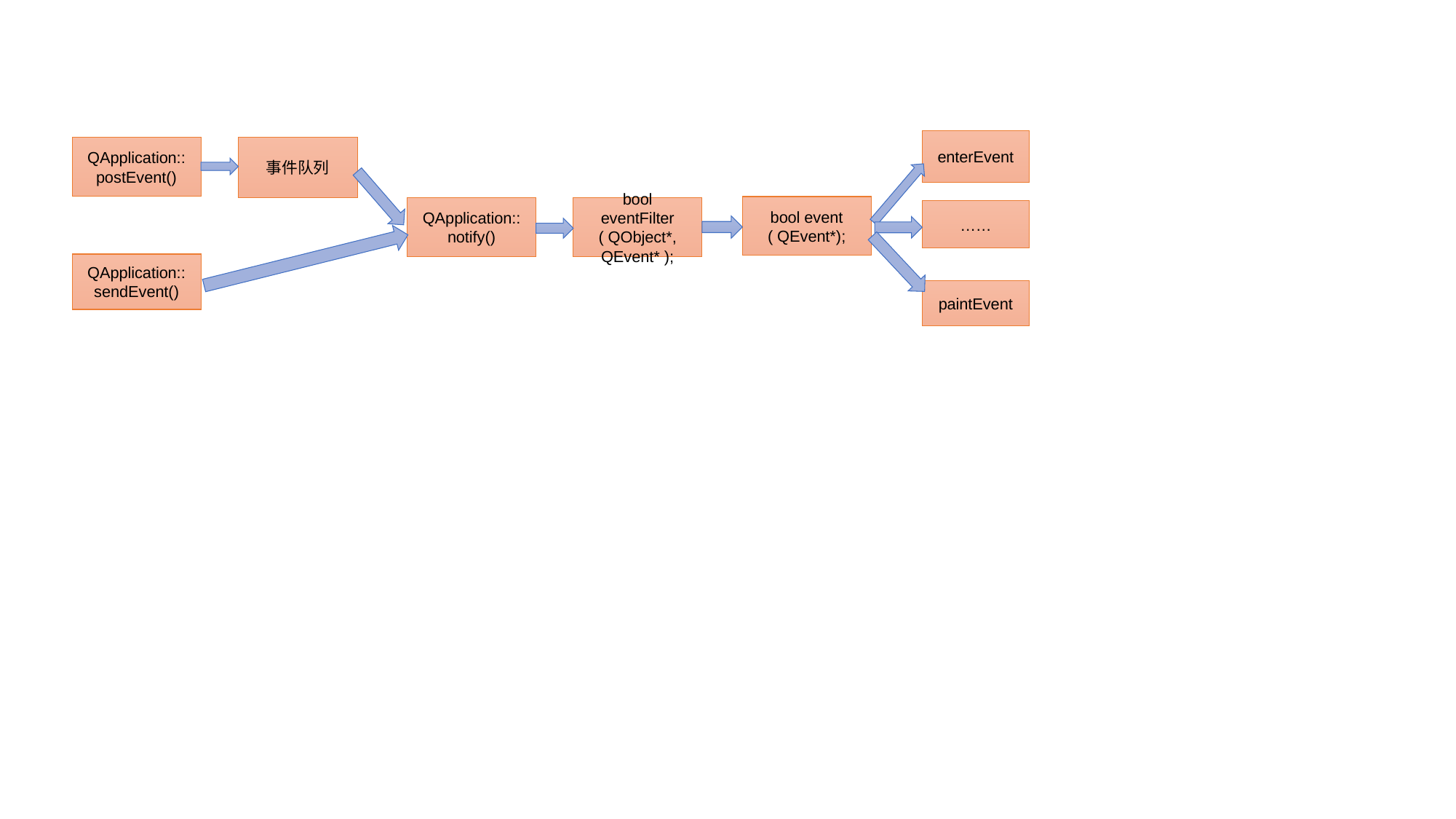

enterEvent
QApplication::
postEvent()
事件队列

bool event ( QEvent*);
QApplication::
notify()
bool eventFilter ( QObject*, QEvent* );
……

QApplication::
sendEvent()
paintEvent